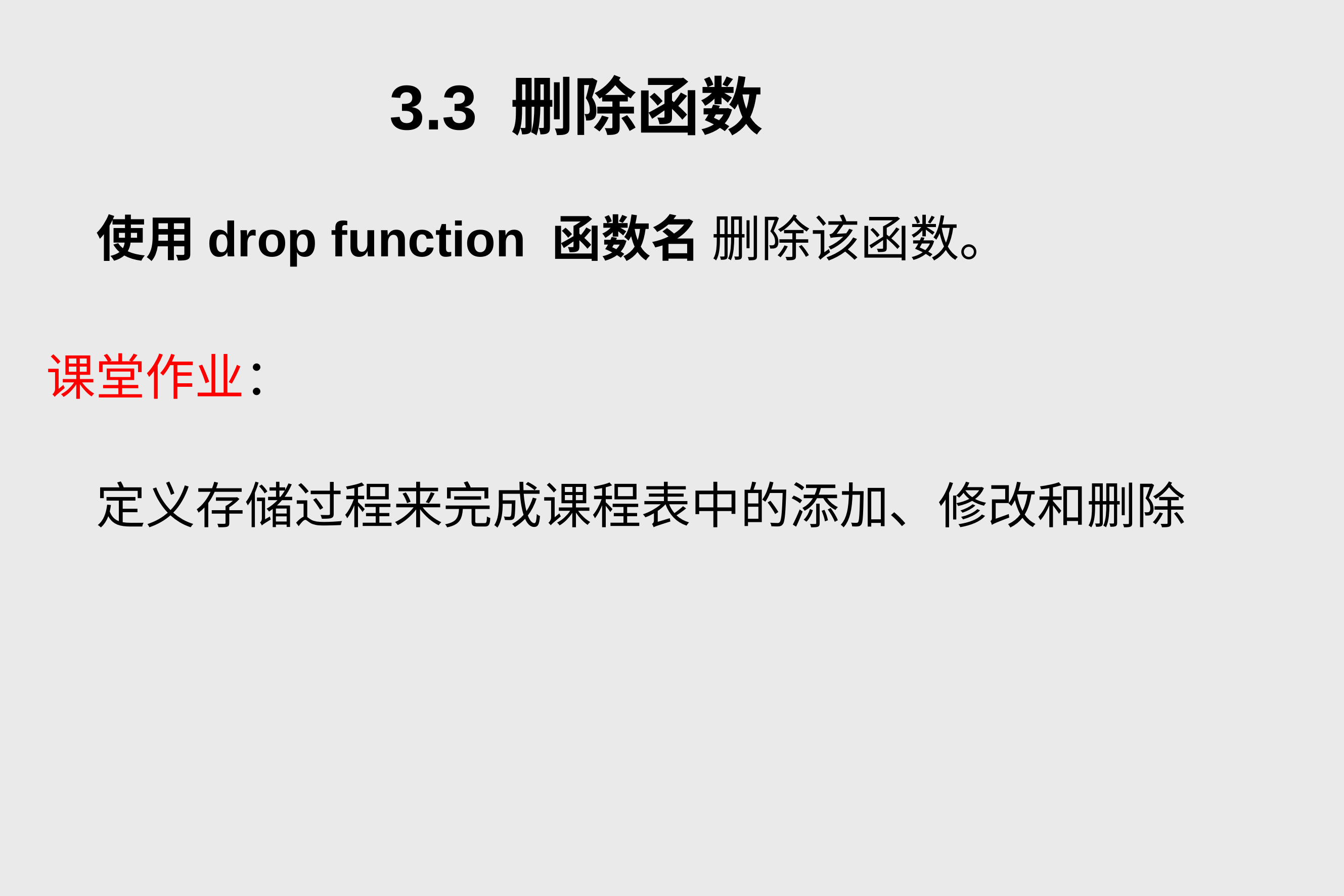

# 3.3 删除函数
	使用drop function 函数名 删除该函数。

课堂作业：

	定义存储过程来完成课程表中的添加、修改和删除